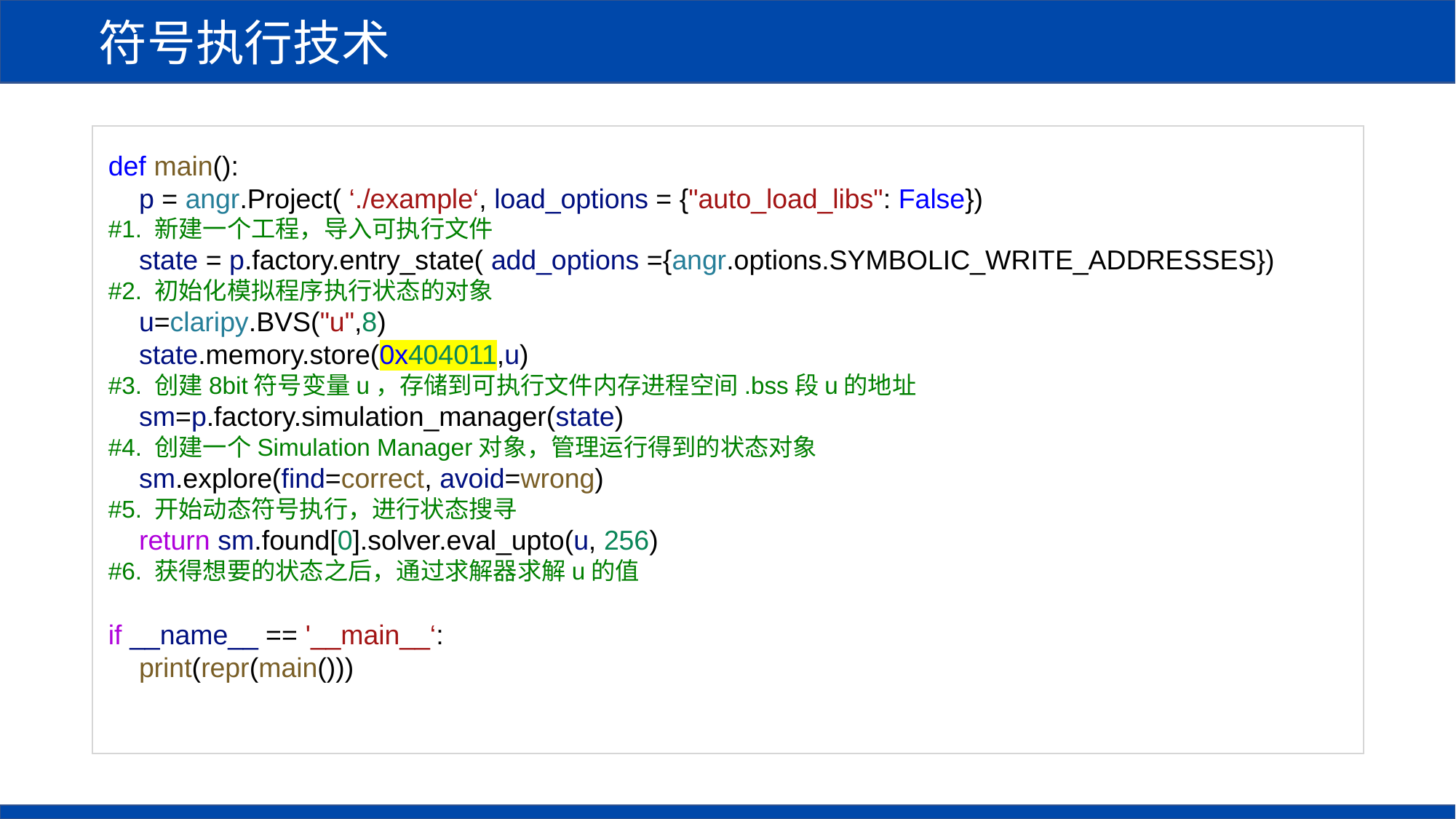

符号执行技术

def main():
    p = angr.Project( ‘./example‘, load_options = {"auto_load_libs": False})
#1. 新建一个工程，导入可执行文件
    state = p.factory.entry_state( add_options ={angr.options.SYMBOLIC_WRITE_ADDRESSES})
#2. 初始化模拟程序执行状态的对象
    u=claripy.BVS("u",8)
    state.memory.store(0x404011,u)
#3. 创建8bit符号变量u，存储到可执行文件内存进程空间.bss段u的地址
    sm=p.factory.simulation_manager(state)
#4. 创建一个Simulation Manager对象，管理运行得到的状态对象
    sm.explore(find=correct, avoid=wrong)
#5. 开始动态符号执行，进行状态搜寻
    return sm.found[0].solver.eval_upto(u, 256)
#6. 获得想要的状态之后，通过求解器求解u的值
if __name__ == '__main__‘:
    print(repr(main()))